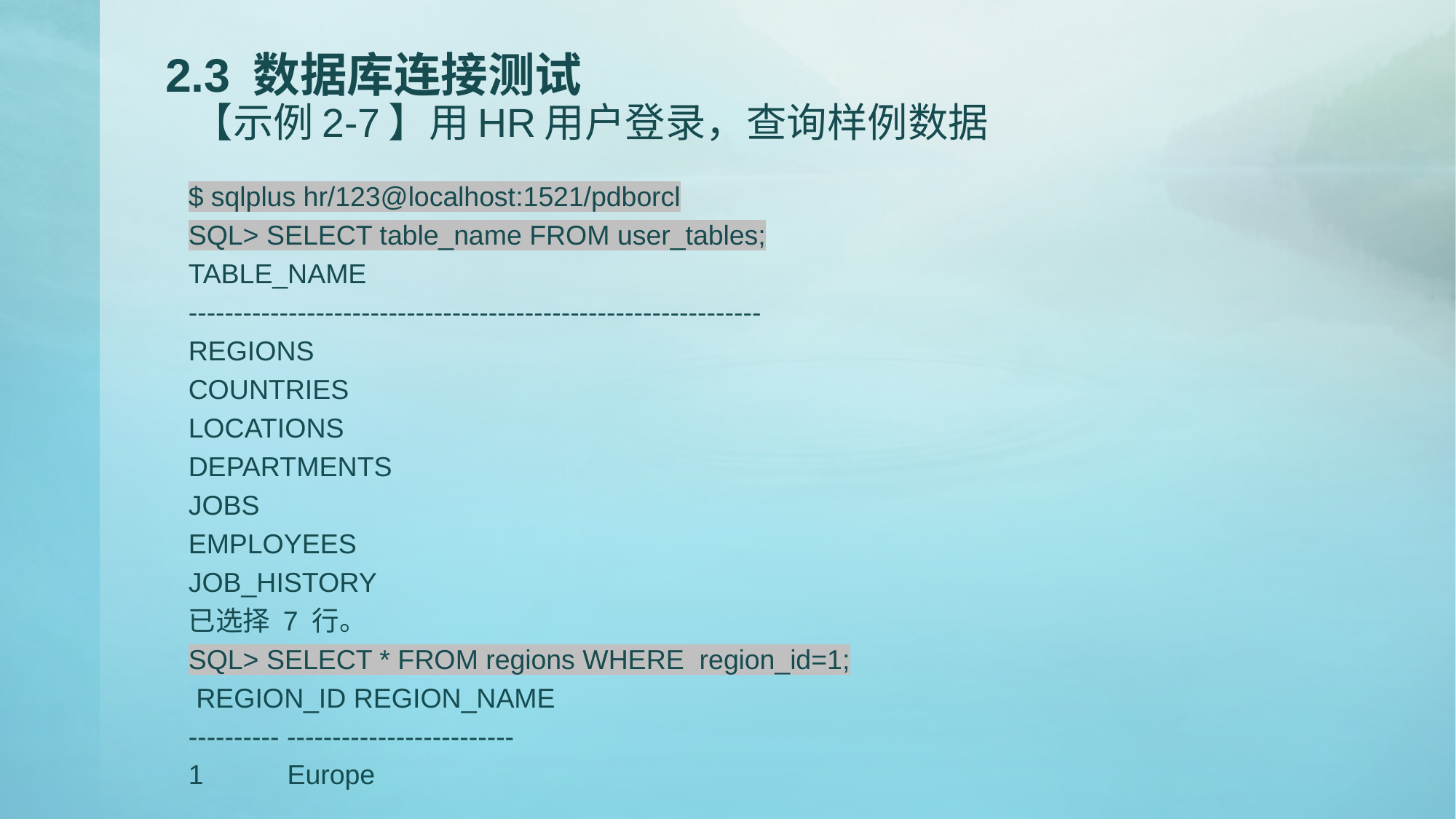

# 2.3 数据库连接测试 【示例2-7】用HR用户登录，查询样例数据
$ sqlplus hr/123@localhost:1521/pdborcl
SQL> SELECT table_name FROM user_tables;
TABLE_NAME
---------------------------------------------------------------
REGIONS
COUNTRIES
LOCATIONS
DEPARTMENTS
JOBS
EMPLOYEES
JOB_HISTORY
已选择 7 行。
SQL> SELECT * FROM regions WHERE  region_id=1;
 REGION_ID REGION_NAME
---------- -------------------------
1           Europe